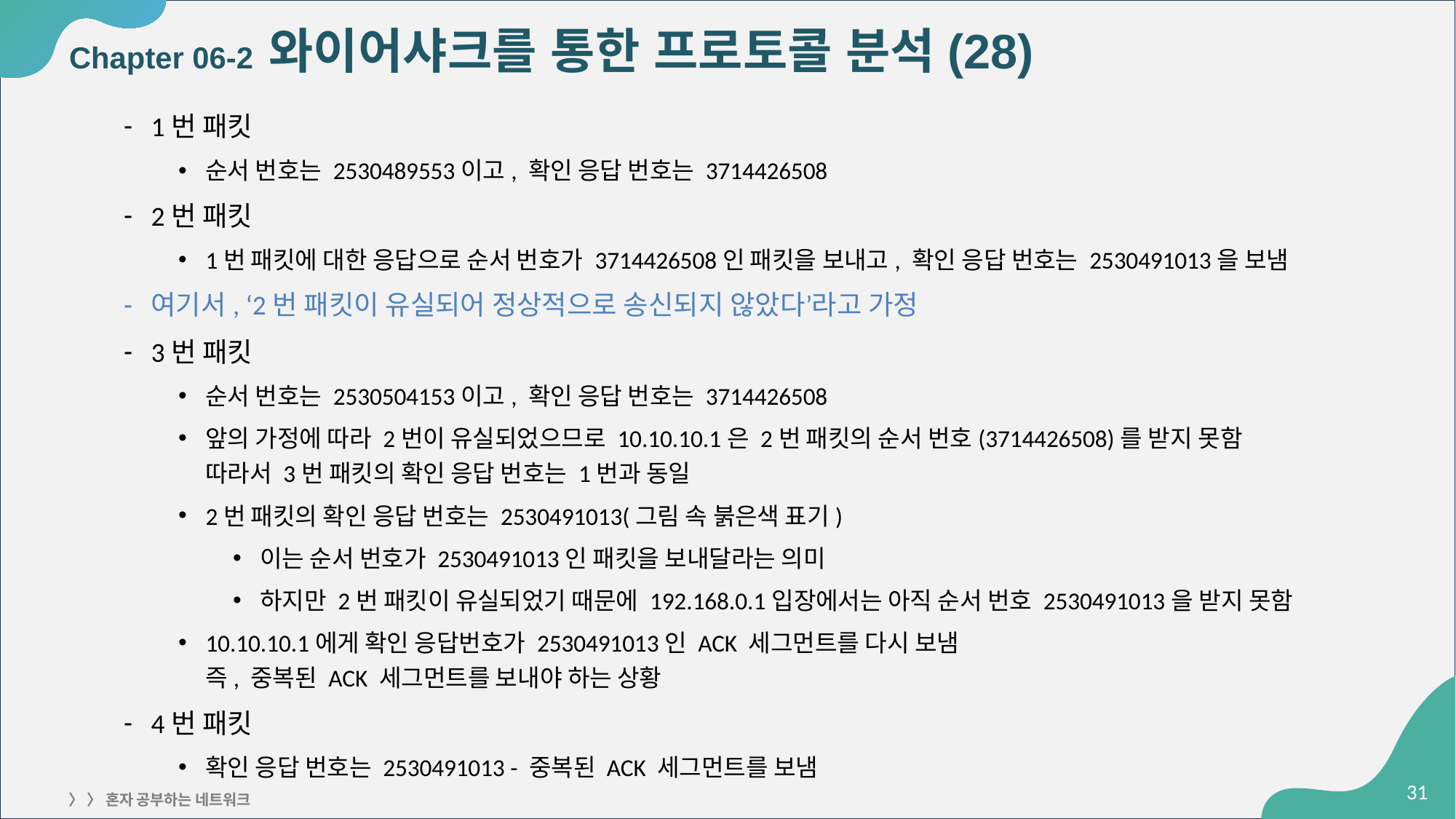

# Chapter 06-2 와이어샤크를 통한 프로토콜 분석(28)
1번 패킷
순서 번호는 2530489553이고, 확인 응답 번호는 3714426508
2번 패킷
1번 패킷에 대한 응답으로 순서 번호가 3714426508인 패킷을 보내고, 확인 응답 번호는 2530491013을 보냄
여기서, ‘2번 패킷이 유실되어 정상적으로 송신되지 않았다’라고 가정
3번 패킷
순서 번호는 2530504153이고, 확인 응답 번호는 3714426508
앞의 가정에 따라 2번이 유실되었으므로 10.10.10.1은 2번 패킷의 순서 번호(3714426508)를 받지 못함
따라서 3번 패킷의 확인 응답 번호는 1번과 동일
2번 패킷의 확인 응답 번호는 2530491013(그림 속 붉은색 표기)
이는 순서 번호가 2530491013인 패킷을 보내달라는 의미
하지만 2번 패킷이 유실되었기 때문에 192.168.0.1입장에서는 아직 순서 번호 2530491013을 받지 못함
10.10.10.1에게 확인 응답번호가 2530491013인 ACK 세그먼트를 다시 보냄
즉, 중복된 ACK 세그먼트를 보내야 하는 상황
4번 패킷
확인 응답 번호는 2530491013 - 중복된 ACK 세그먼트를 보냄

31
〉 〉 혼자 공부하는 네트워크